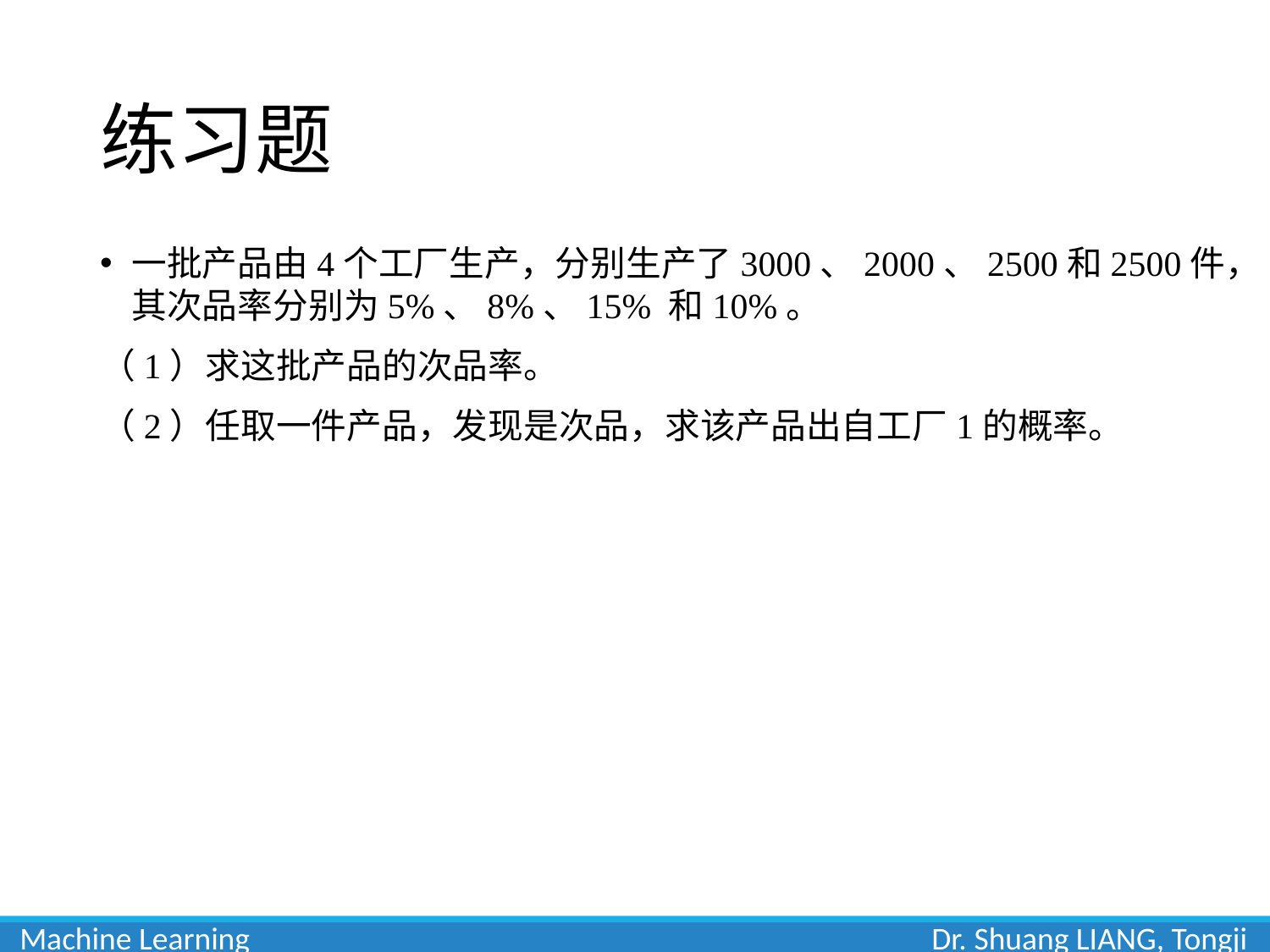

# 练习题
一批产品由4个工厂生产，分别生产了3000、2000、2500和2500件，其次品率分别为5%、8%、15% 和10%。
（1）求这批产品的次品率。
（2）任取一件产品，发现是次品，求该产品出自工厂1的概率。